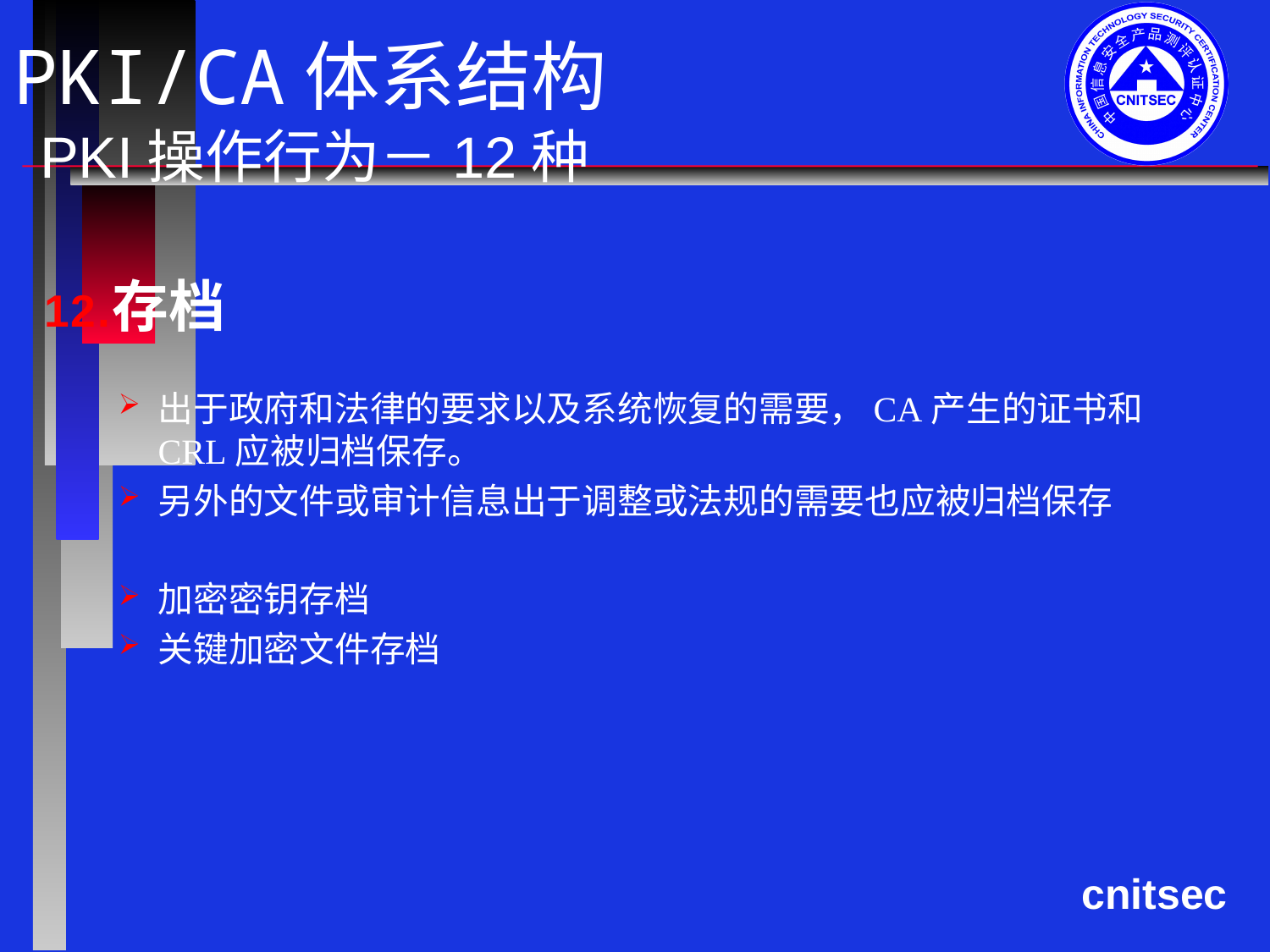

# PKI/CA体系结构 PKI操作行为－12种
存档

出于政府和法律的要求以及系统恢复的需要，CA产生的证书和CRL应被归档保存。
另外的文件或审计信息出于调整或法规的需要也应被归档保存

加密密钥存档
关键加密文件存档